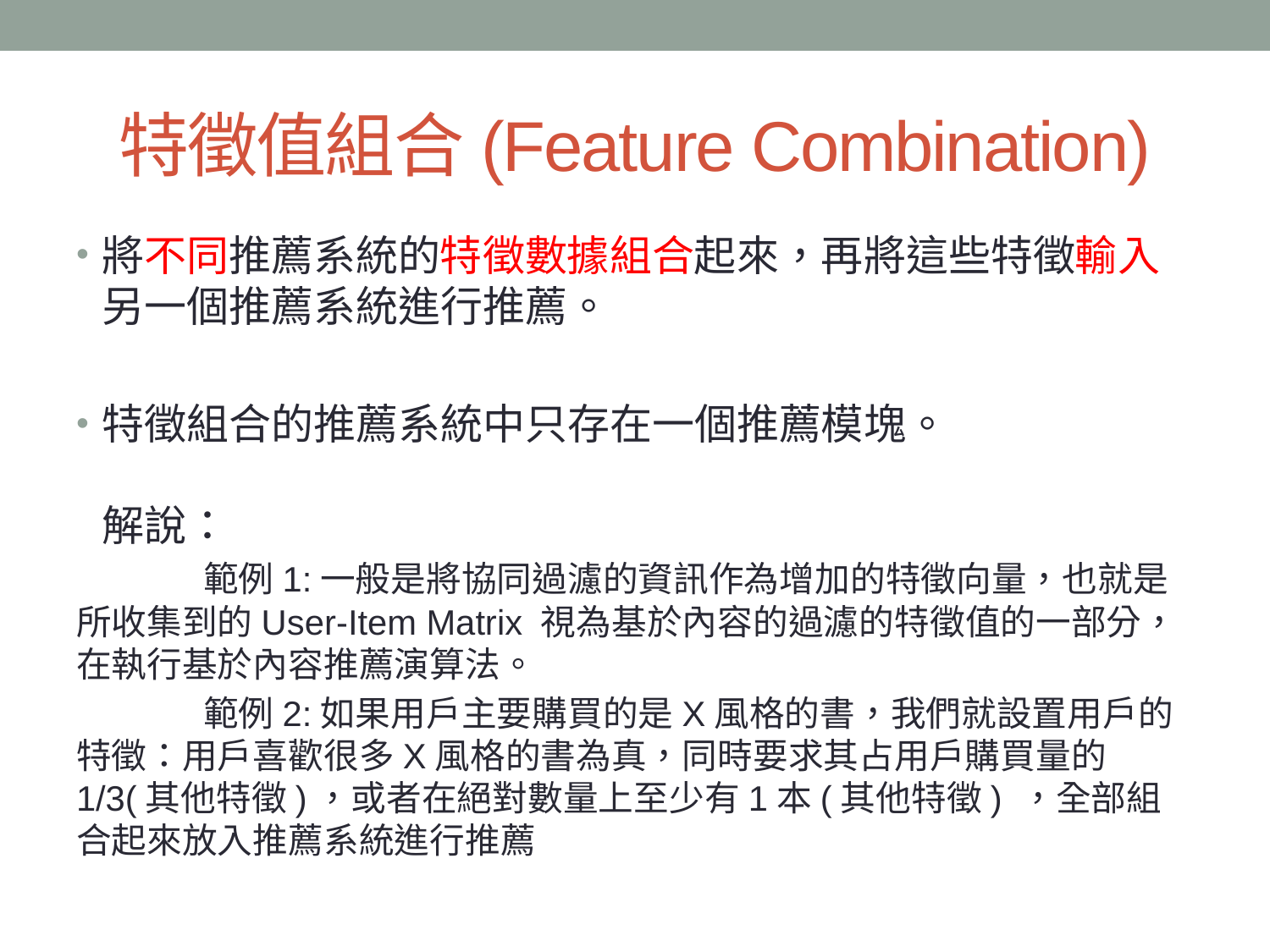

# 特徵值組合(Feature Combination)
將不同推薦系統的特徵數據組合起來，再將這些特徵輸入另一個推薦系統進行推薦。

特徵組合的推薦系統中只存在一個推薦模塊。
解說：
	範例1:一般是將協同過濾的資訊作為增加的特徵向量，也就是所收集到的User-Item Matrix 視為基於內容的過濾的特徵值的一部分，在執行基於內容推薦演算法。
	範例2:如果用戶主要購買的是X風格的書，我們就設置用戶的特徵：用戶喜歡很多X風格的書為真，同時要求其占用戶購買量的1/3(其他特徵)，或者在絕對數量上至少有1本(其他特徵) ，全部組合起來放入推薦系統進行推薦